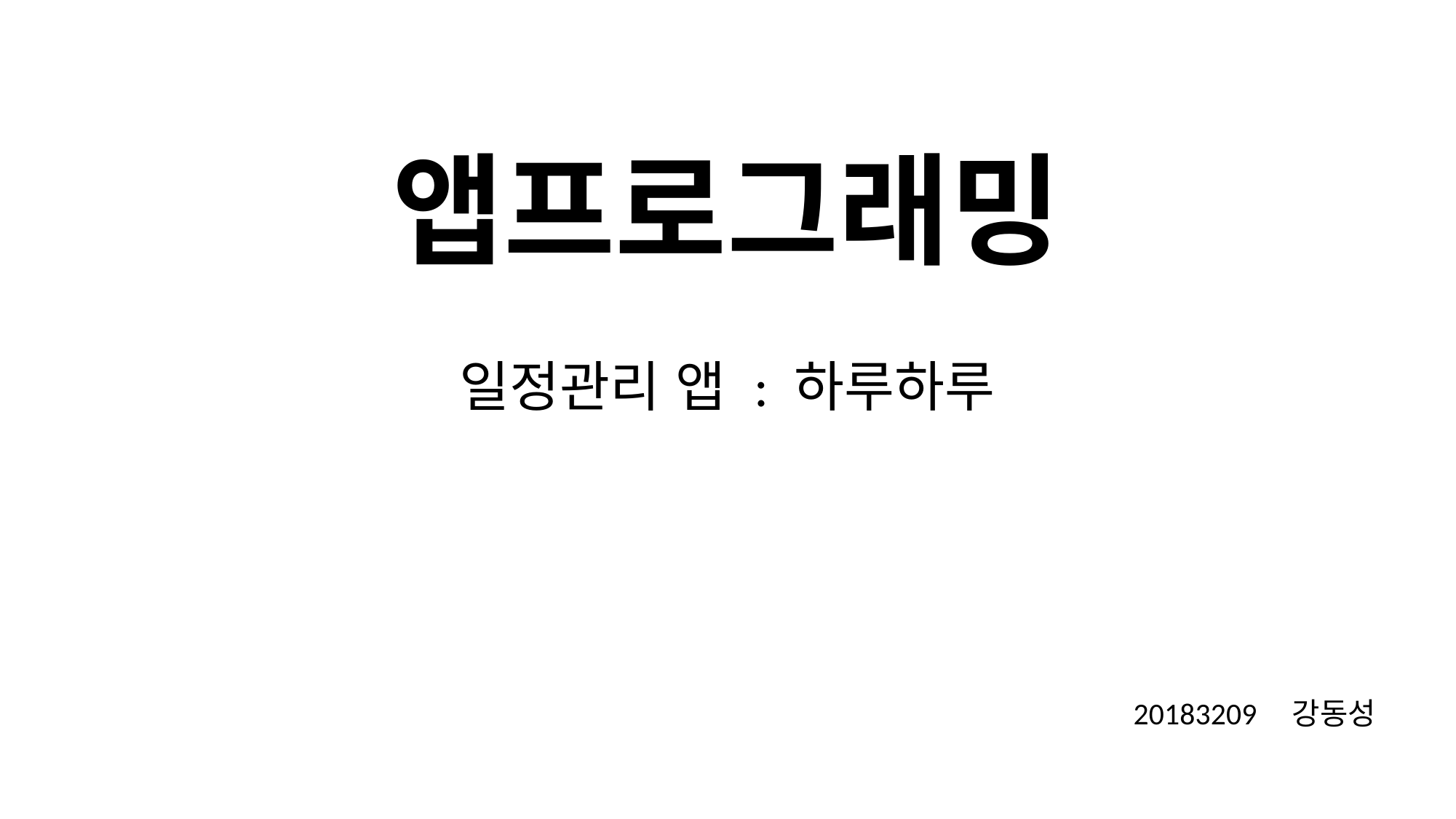

앱프로그래밍

일정관리 앱 : 하루하루

20183209    강동성